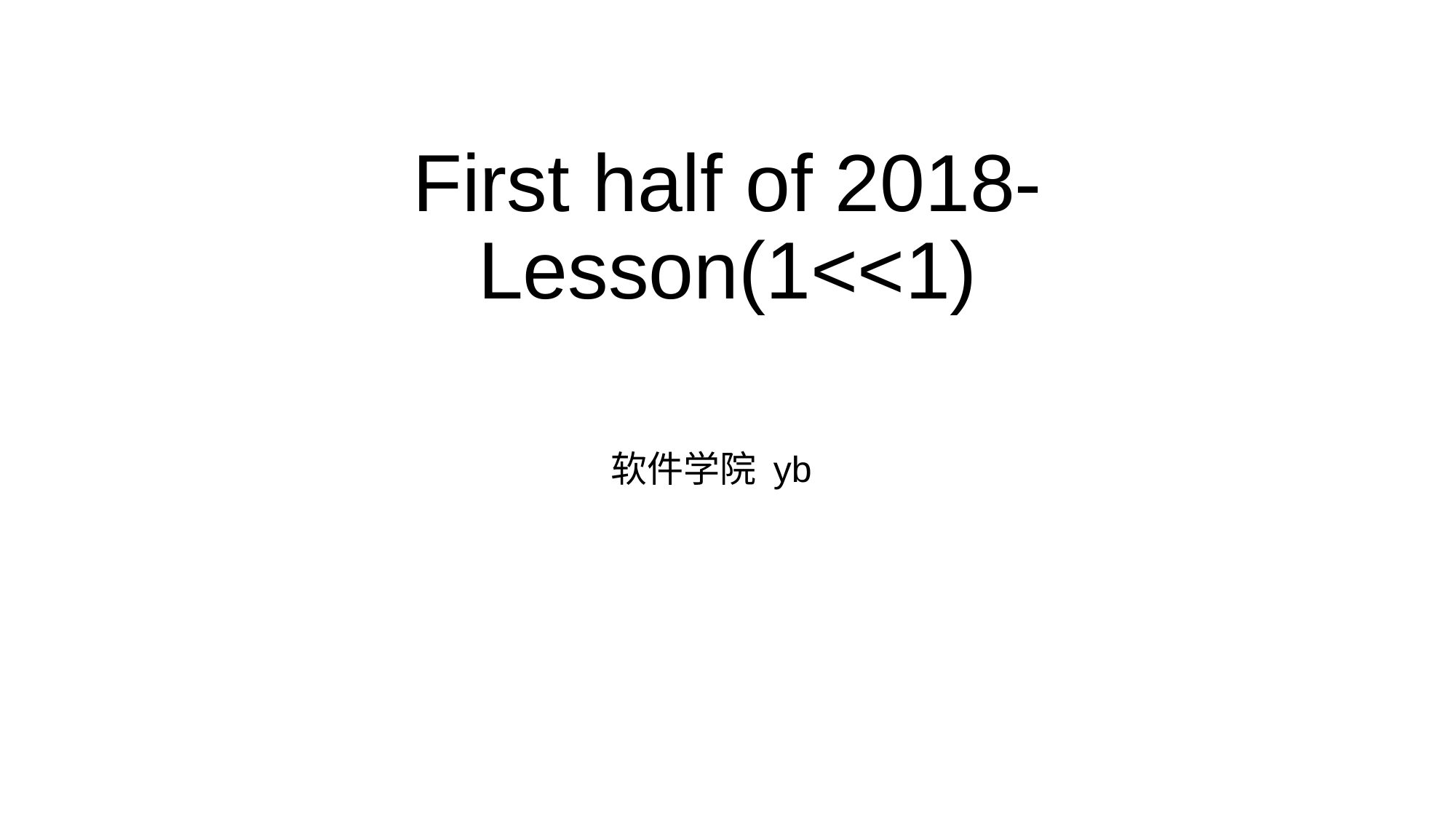

# First half of 2018-Lesson(1<<1)
软件学院 yb